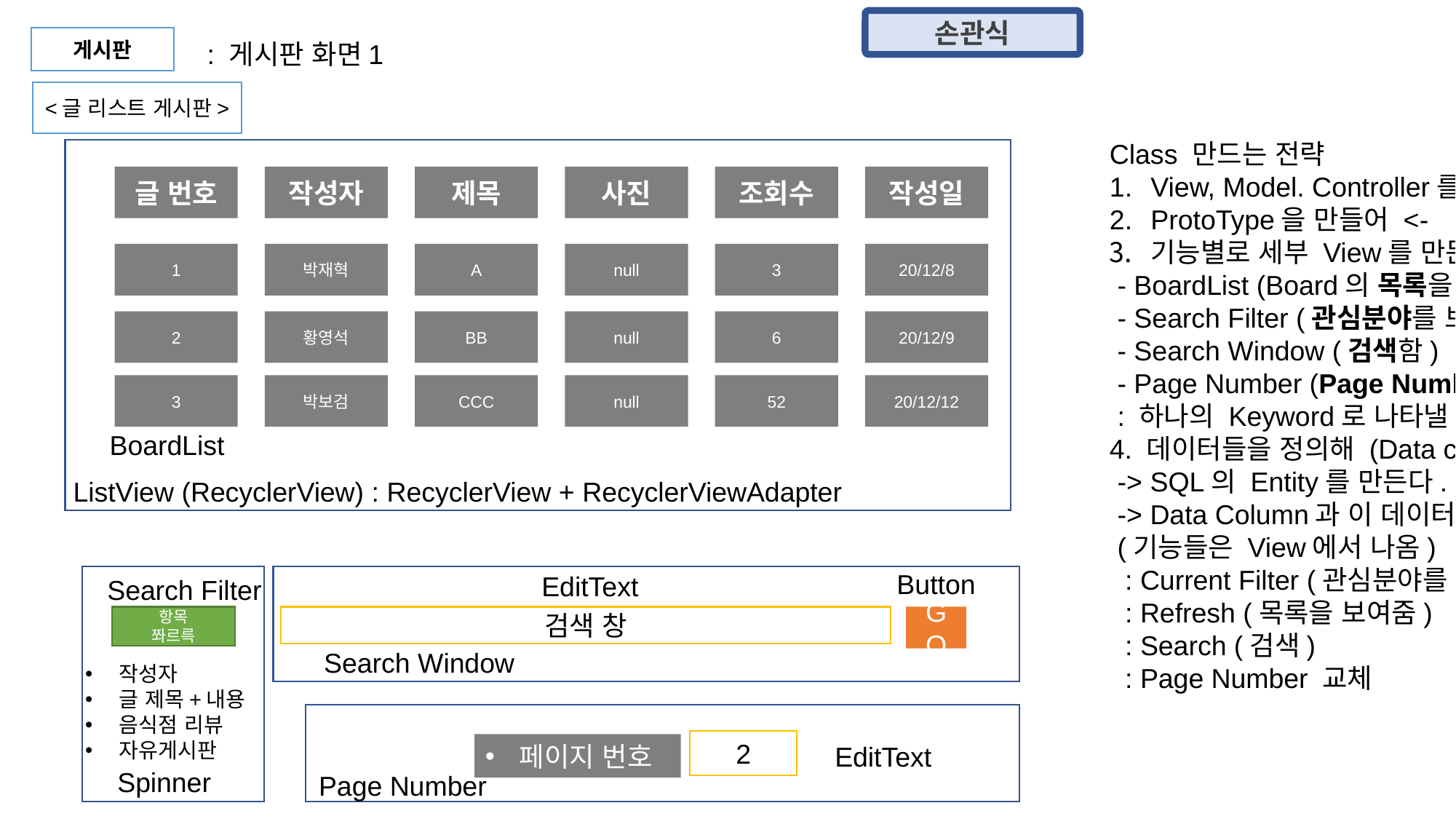

손관식
게시판
: 게시판 화면1
<글 리스트 게시판>
Class 만드는 전략
View, Model. Controller를 유념한다.
ProtoType을 만들어 <-
기능별로 세부 View를 만든다.
 - BoardList (Board의 목록을 보여줌)
 - Search Filter (관심분야를 보여줌)
 - Search Window (검색함)
 - Page Number (Page Number를 보여줌)
 : 하나의 Keyword로 나타낼 수 있는 거로 나누기
4. 데이터들을 정의해 (Data class)
 -> SQL의 Entity를 만든다.
 -> Data Column과 이 데이터를 활용해서 할 수 있는 기능
 (기능들은 View에서 나옴)
  : Current Filter (관심분야를 보여줌)
  : Refresh (목록을 보여줌)
  : Search (검색)
  : Page Number 교체

글 번호
작성자
제목
사진
조회수
작성일
1
박재혁
A
null
3
20/12/8
2
황영석
BB
null
6
20/12/9
3
박보검
CCC
null
52
20/12/12
BoardList
ListView (RecyclerView) : RecyclerView + RecyclerViewAdapter
Button
EditText

Search Filter
항목
쫘르륵
검색 창
GO
Search Window
작성자
글 제목+내용
음식점 리뷰
자유게시판

2
페이지 번호
EditText
Spinner
Page Number